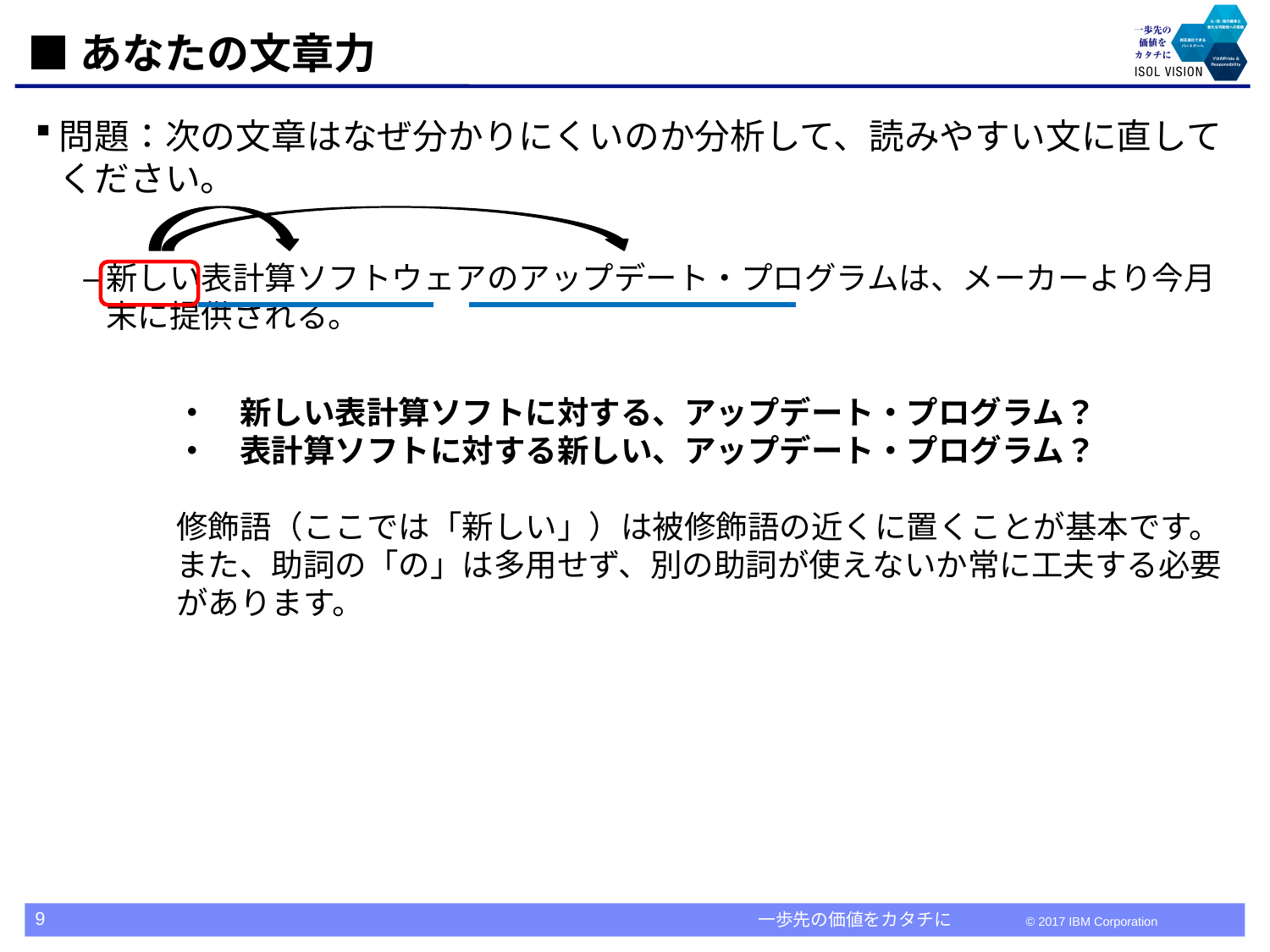

# ■あなたの文章力
問題：次の文章はなぜ分かりにくいのか分析して、読みやすい文に直してください。

新しい表計算ソフトウェアのアップデート・プログラムは、メーカーより今月末に提供される。

・　新しい表計算ソフトに対する、アップデート・プログラム？
・　表計算ソフトに対する新しい、アップデート・プログラム？

修飾語（ここでは「新しい」）は被修飾語の近くに置くことが基本です。また、助詞の「の」は多用せず、別の助詞が使えないか常に工夫する必要があります。
9